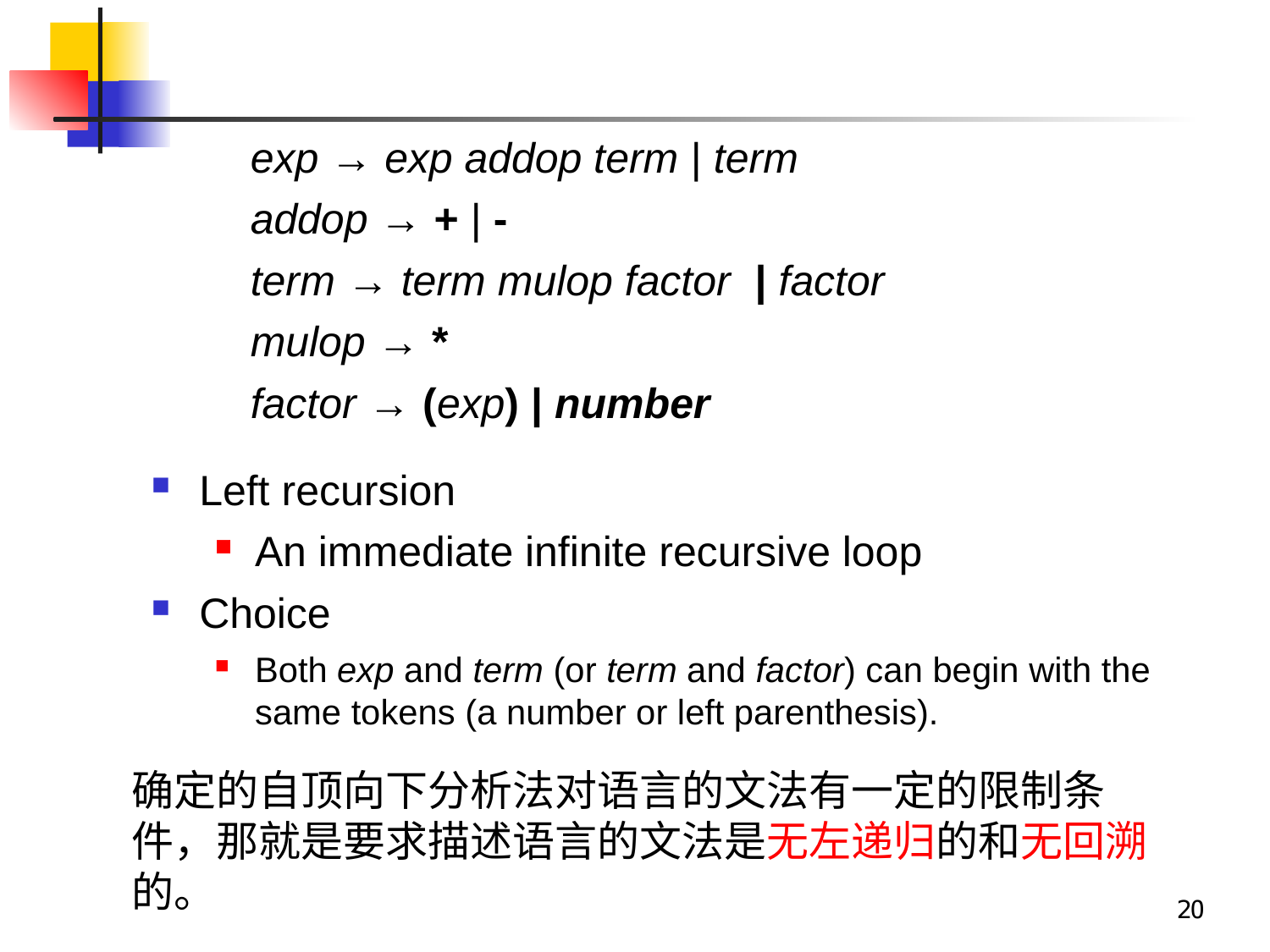

#
exp → exp addop term | term
addop → + | -
term → term mulop factor  | factor
mulop → *
factor → (exp) | number

Left recursion
An immediate infinite recursive loop
Choice
Both exp and term (or term and factor) can begin with the same tokens (a number or left parenthesis).

确定的自顶向下分析法对语言的文法有一定的限制条件，那就是要求描述语言的文法是无左递归的和无回溯的。
20